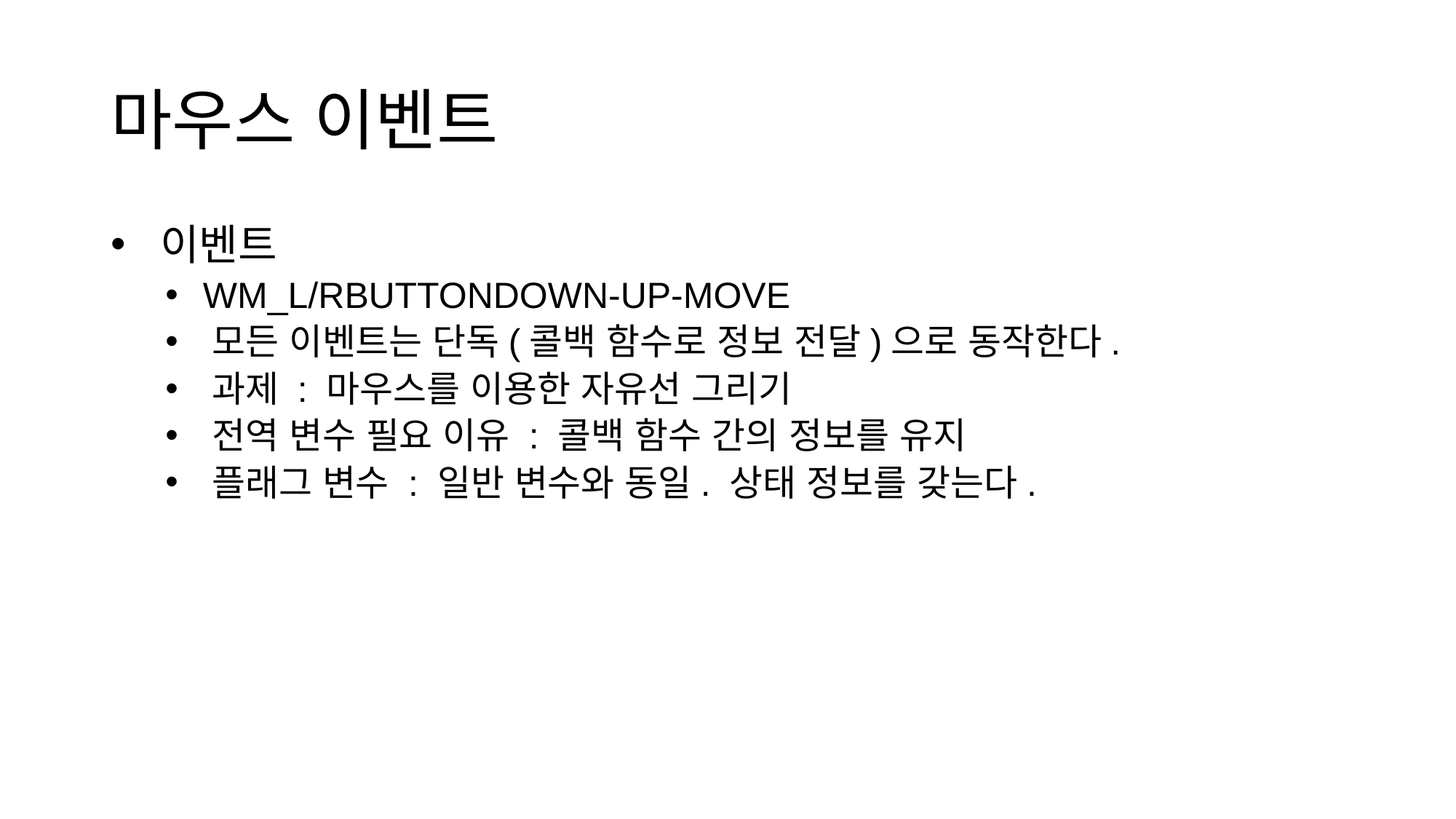

# 마우스 이벤트
 이벤트
 WM_L/RBUTTONDOWN-UP-MOVE
 모든 이벤트는 단독(콜백 함수로 정보 전달)으로 동작한다.
 과제 : 마우스를 이용한 자유선 그리기
 전역 변수 필요 이유 : 콜백 함수 간의 정보를 유지
 플래그 변수 : 일반 변수와 동일. 상태 정보를 갖는다.